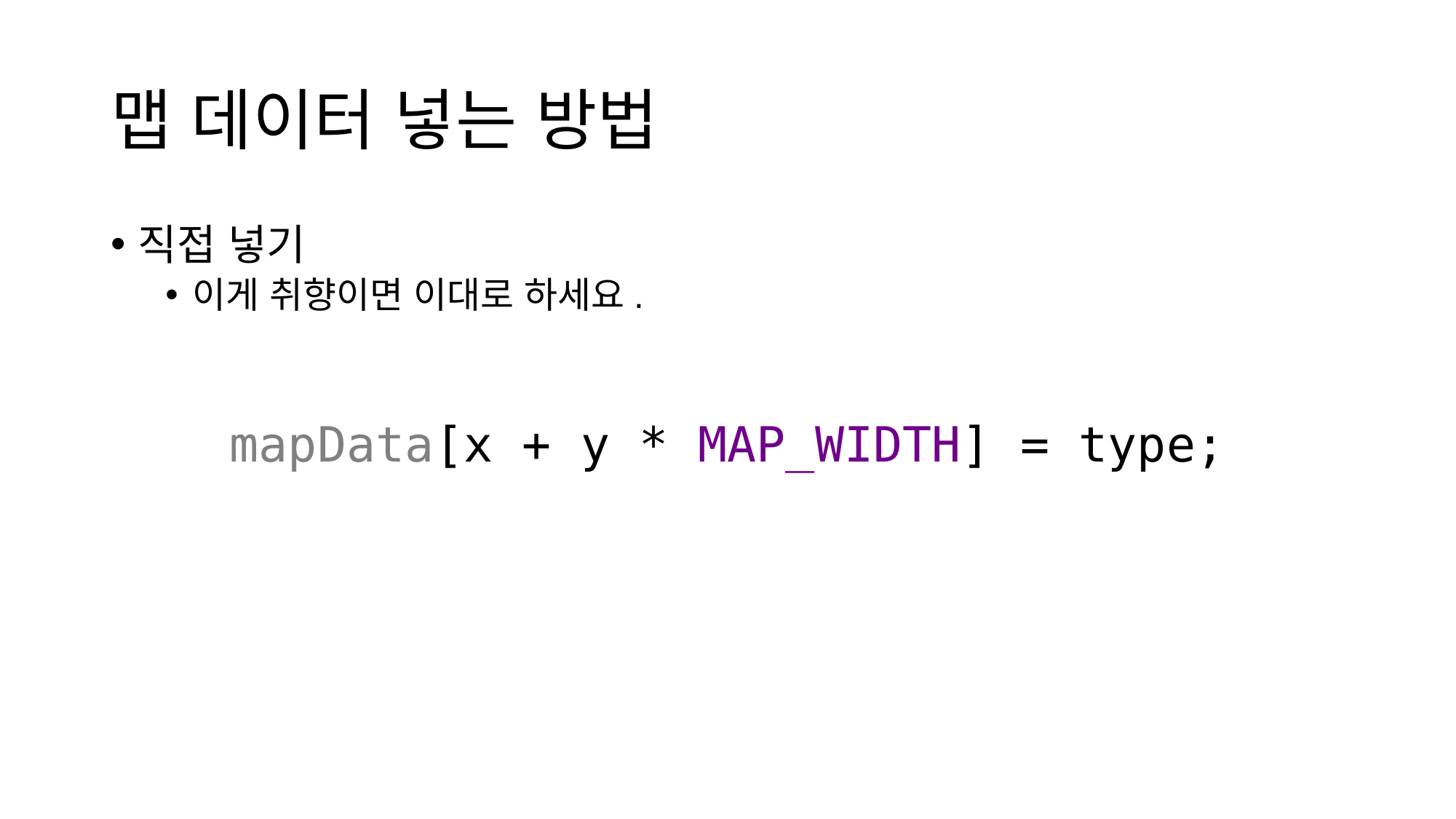

# 맵 데이터 넣는 방법
직접 넣기
이게 취향이면 이대로 하세요.
mapData[x + y * MAP_WIDTH] = type;